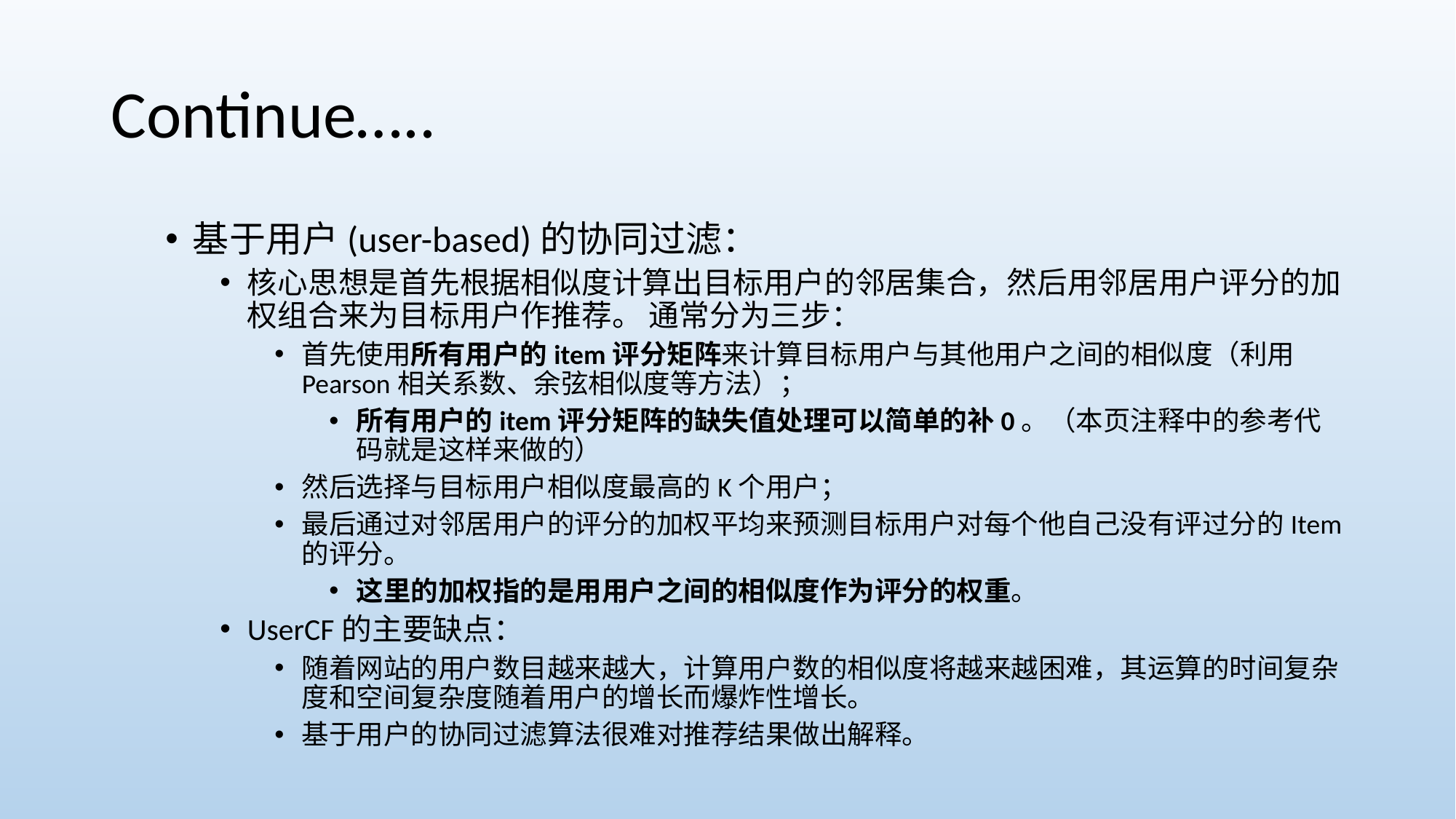

# Continue…..
基于用户(user-based)的协同过滤：
核心思想是首先根据相似度计算出目标用户的邻居集合，然后用邻居用户评分的加权组合来为目标用户作推荐。 通常分为三步：
首先使用所有用户的item评分矩阵来计算目标用户与其他用户之间的相似度（利用Pearson相关系数、余弦相似度等方法）；
所有用户的item评分矩阵的缺失值处理可以简单的补0。（本页注释中的参考代码就是这样来做的）
然后选择与目标用户相似度最高的K个用户；
最后通过对邻居用户的评分的加权平均来预测目标用户对每个他自己没有评过分的Item的评分。
这里的加权指的是用用户之间的相似度作为评分的权重。
UserCF的主要缺点：
随着网站的用户数目越来越大，计算用户数的相似度将越来越困难，其运算的时间复杂度和空间复杂度随着用户的增长而爆炸性增长。
基于用户的协同过滤算法很难对推荐结果做出解释。